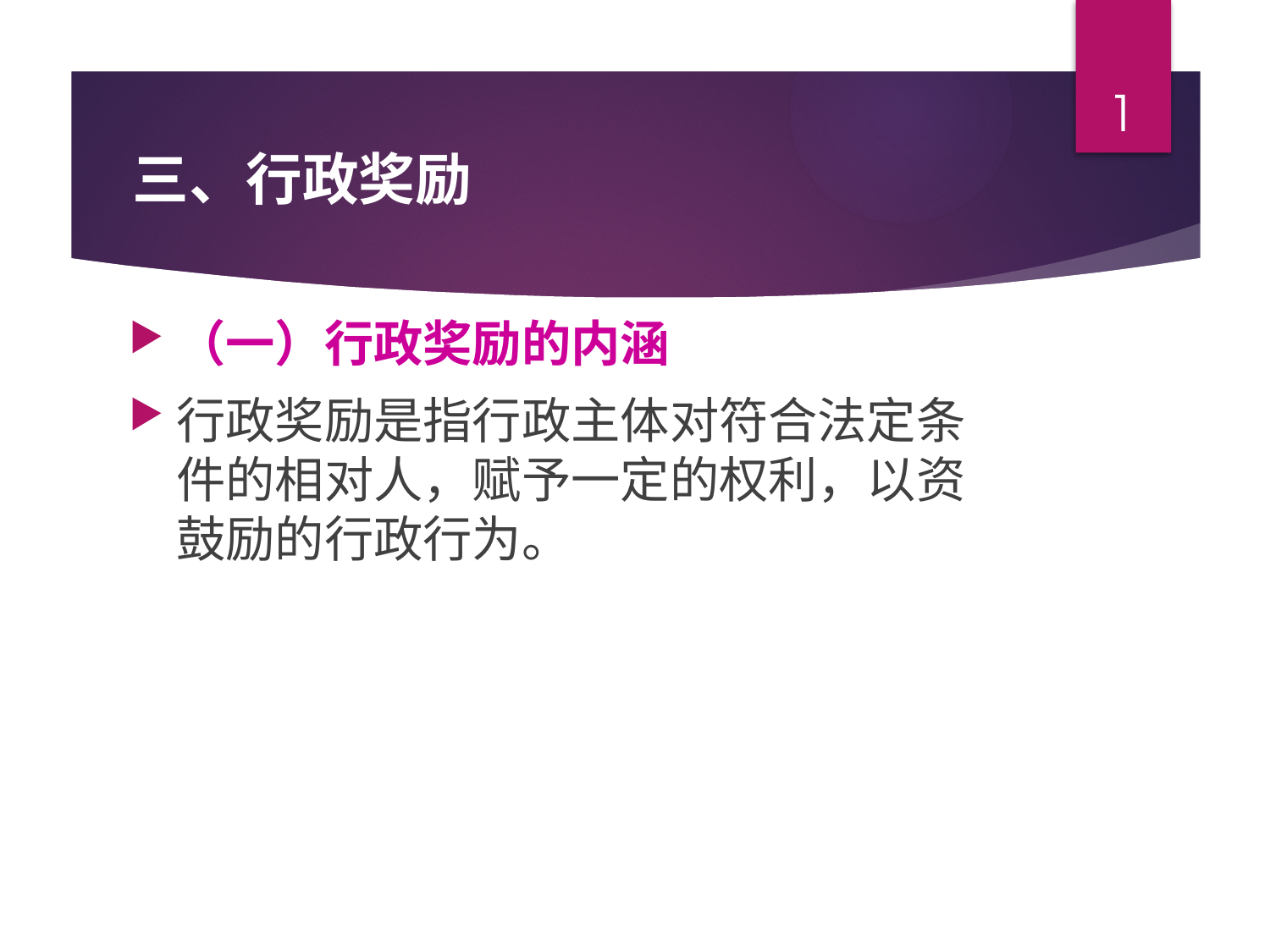

1
# 三、行政奖励
（一）行政奖励的内涵
行政奖励是指行政主体对符合法定条件的相对人，赋予一定的权利，以资鼓励的行政行为。